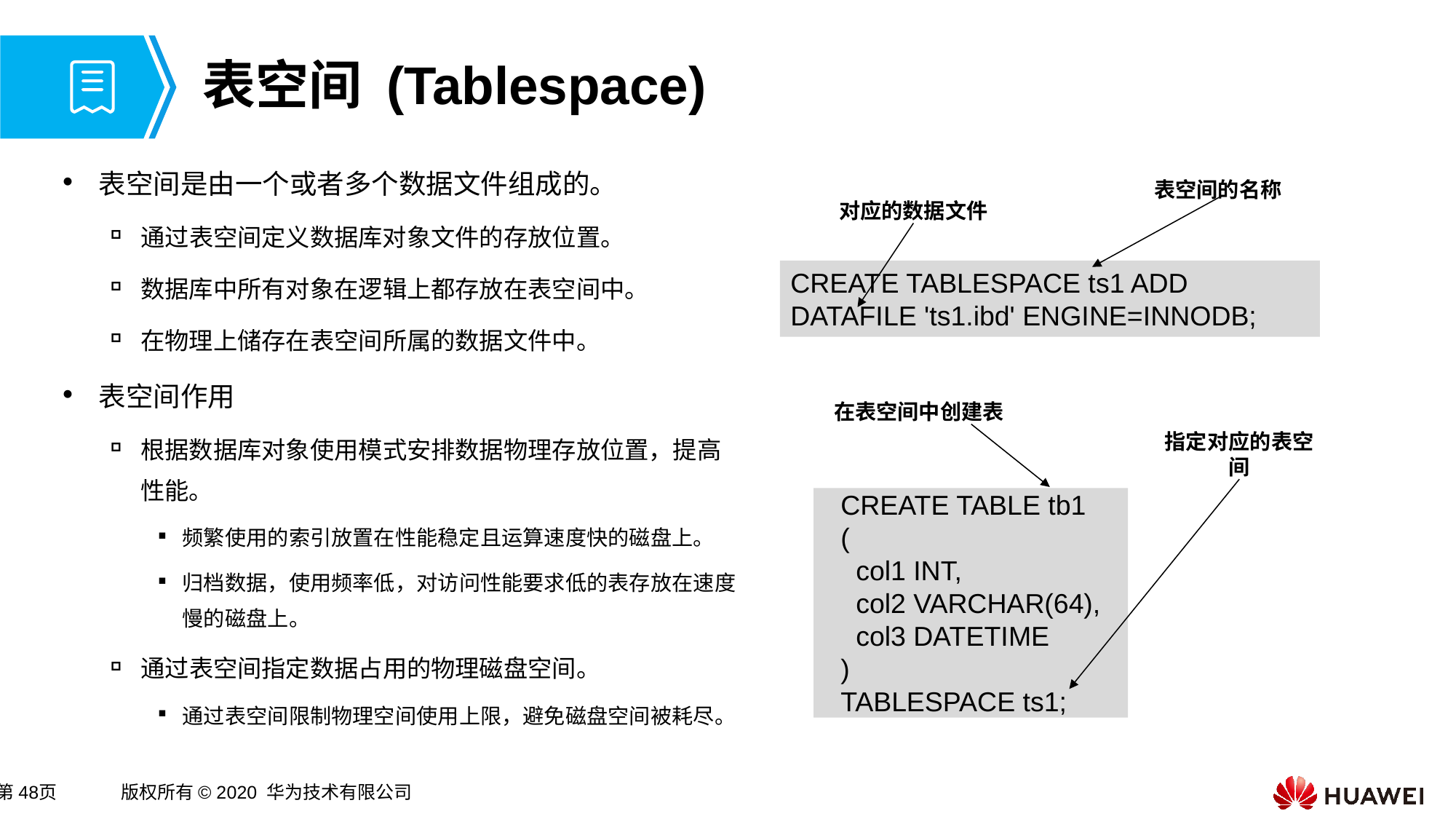

# 表空间 (Tablespace)
表空间是由一个或者多个数据文件组成的。
通过表空间定义数据库对象文件的存放位置。
数据库中所有对象在逻辑上都存放在表空间中。
在物理上储存在表空间所属的数据文件中。
表空间作用
根据数据库对象使用模式安排数据物理存放位置，提高性能。
频繁使用的索引放置在性能稳定且运算速度快的磁盘上。
归档数据，使用频率低，对访问性能要求低的表存放在速度慢的磁盘上。
通过表空间指定数据占用的物理磁盘空间。
通过表空间限制物理空间使用上限，避免磁盘空间被耗尽。
表空间的名称
对应的数据文件
CREATE TABLESPACE ts1 ADD DATAFILE 'ts1.ibd' ENGINE=INNODB;
在表空间中创建表
指定对应的表空间
CREATE TABLE tb1
(
  col1 INT,
  col2 VARCHAR(64),
  col3 DATETIME
)
TABLESPACE ts1;